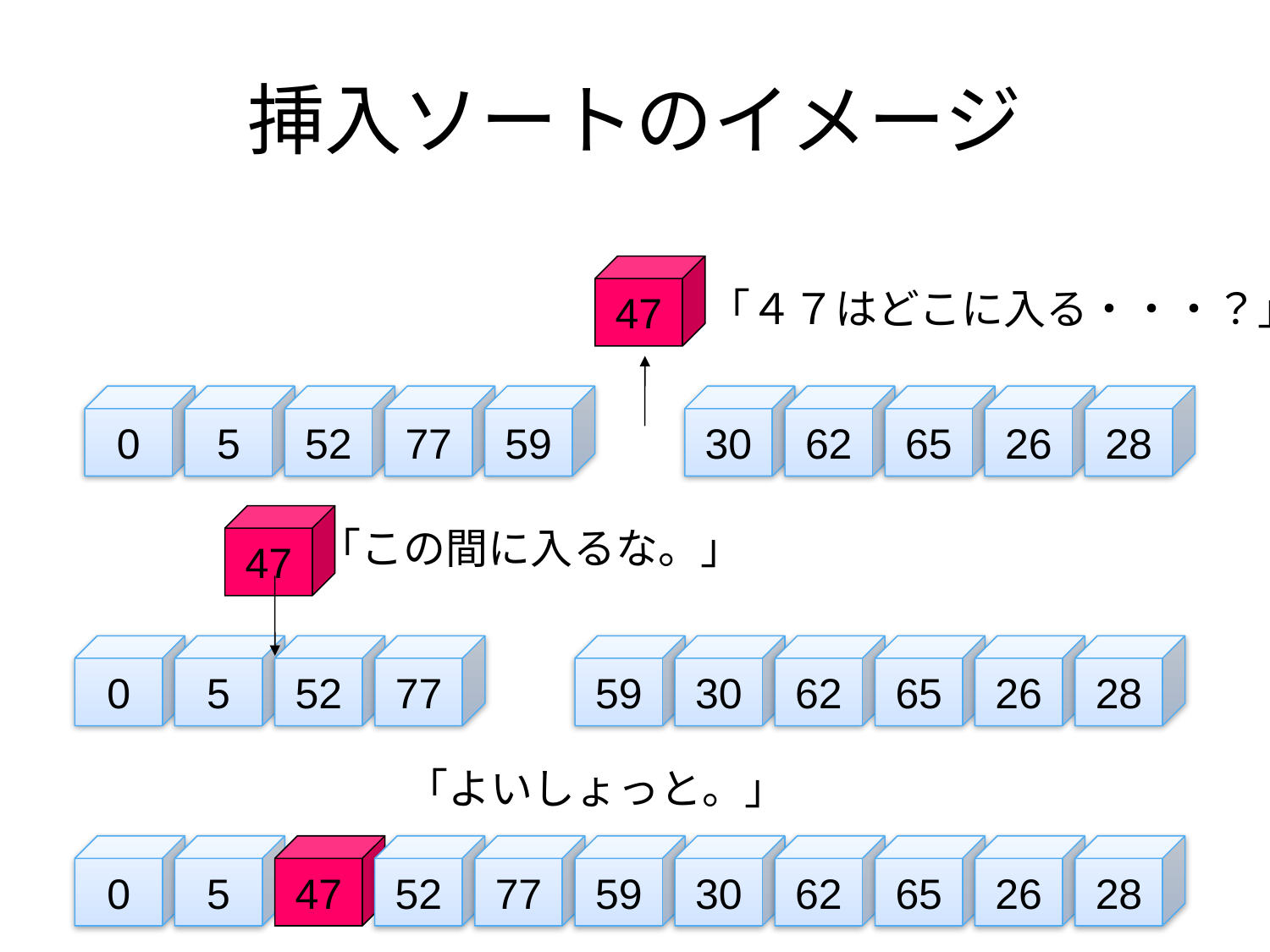

# 挿入ソートのイメージ
47
「４７はどこに入る・・・？」

0
5
52
77
59
30
62
65
26
28
47
「この間に入るな。」

0
5
52
77
59
30
62
65
26
28
「よいしょっと。」
0
5
47
52
77
59
30
62
65
26
28